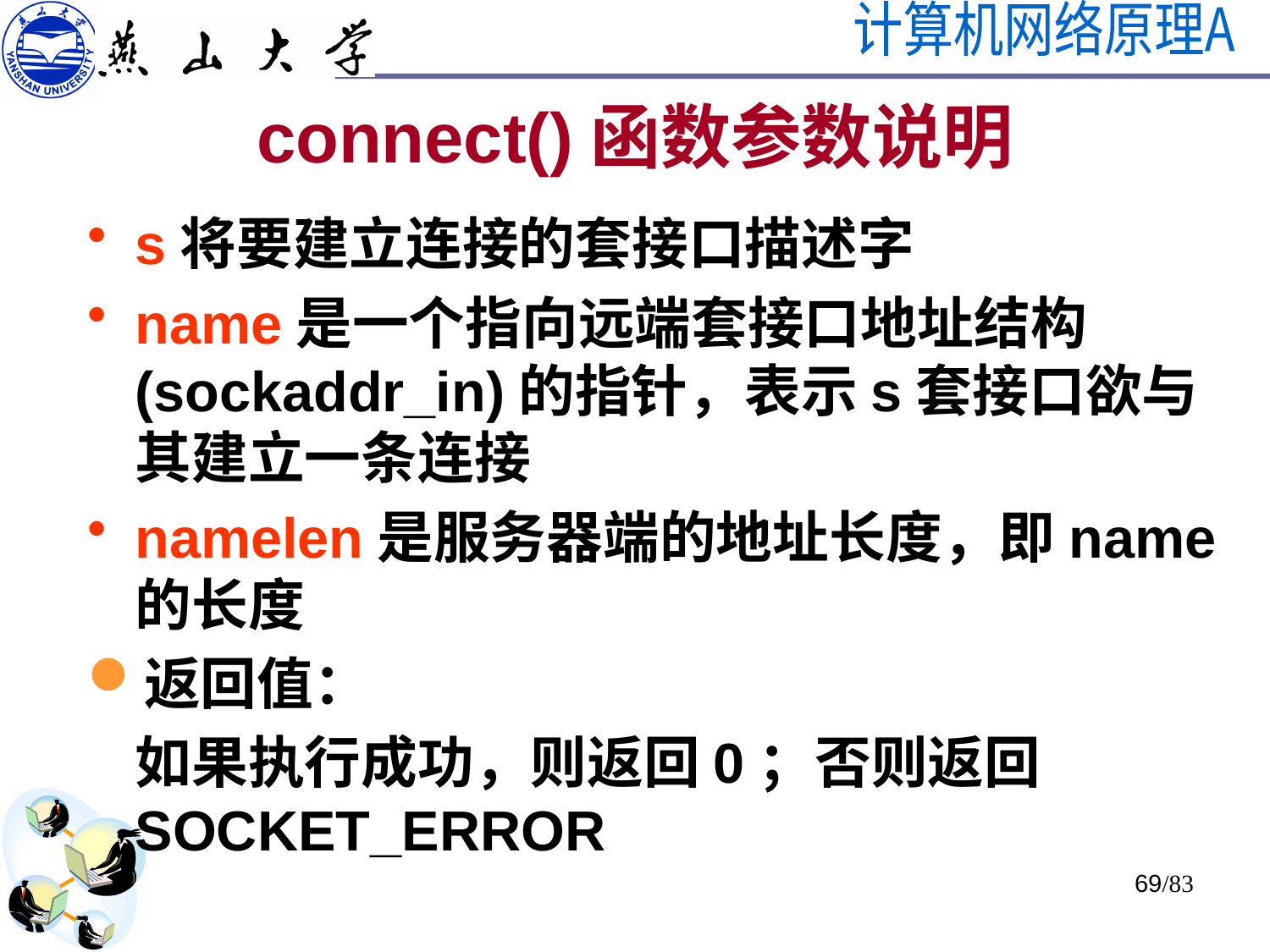

# connect()函数参数说明
s将要建立连接的套接口描述字
name是一个指向远端套接口地址结构(sockaddr_in)的指针，表示s套接口欲与其建立一条连接
namelen是服务器端的地址长度，即name的长度
返回值：
	如果执行成功，则返回0；否则返回SOCKET_ERROR

69/83